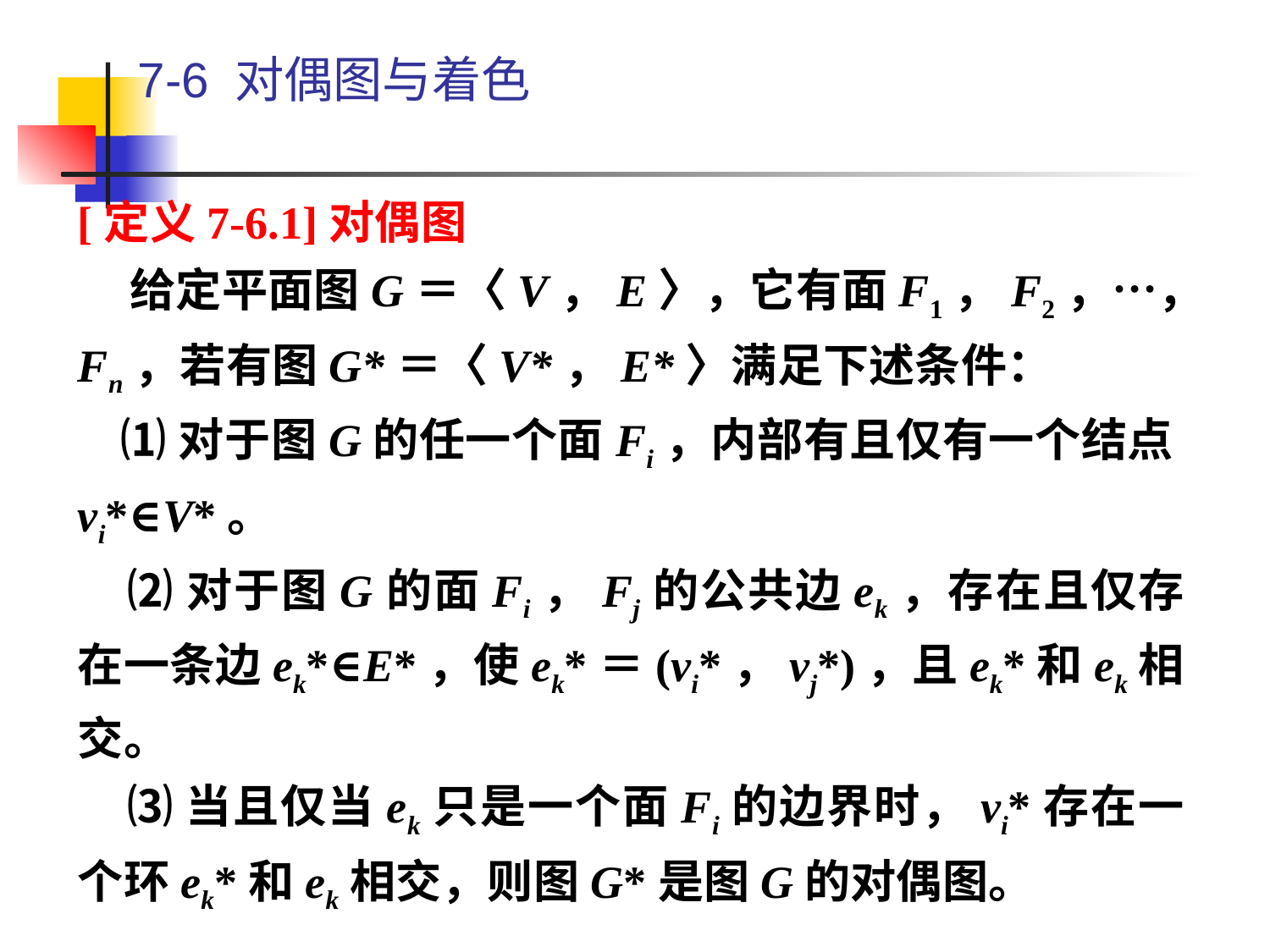

# 7-6 对偶图与着色
[定义7-6.1]对偶图
    给定平面图G＝〈V，E〉，它有面F1，F2，…，Fn，若有图G*＝〈V*，E*〉满足下述条件：
    ⑴对于图G的任一个面Fi，内部有且仅有一个结点vi*∈V*。
    ⑵对于图G的面Fi，Fj的公共边ek，存在且仅存在一条边ek*∈E*，使ek*＝(vi*，vj*)，且ek*和ek相交。
    ⑶当且仅当ek只是一个面Fi的边界时，vi*存在一个环ek*和ek相交，则图G*是图G的对偶图。